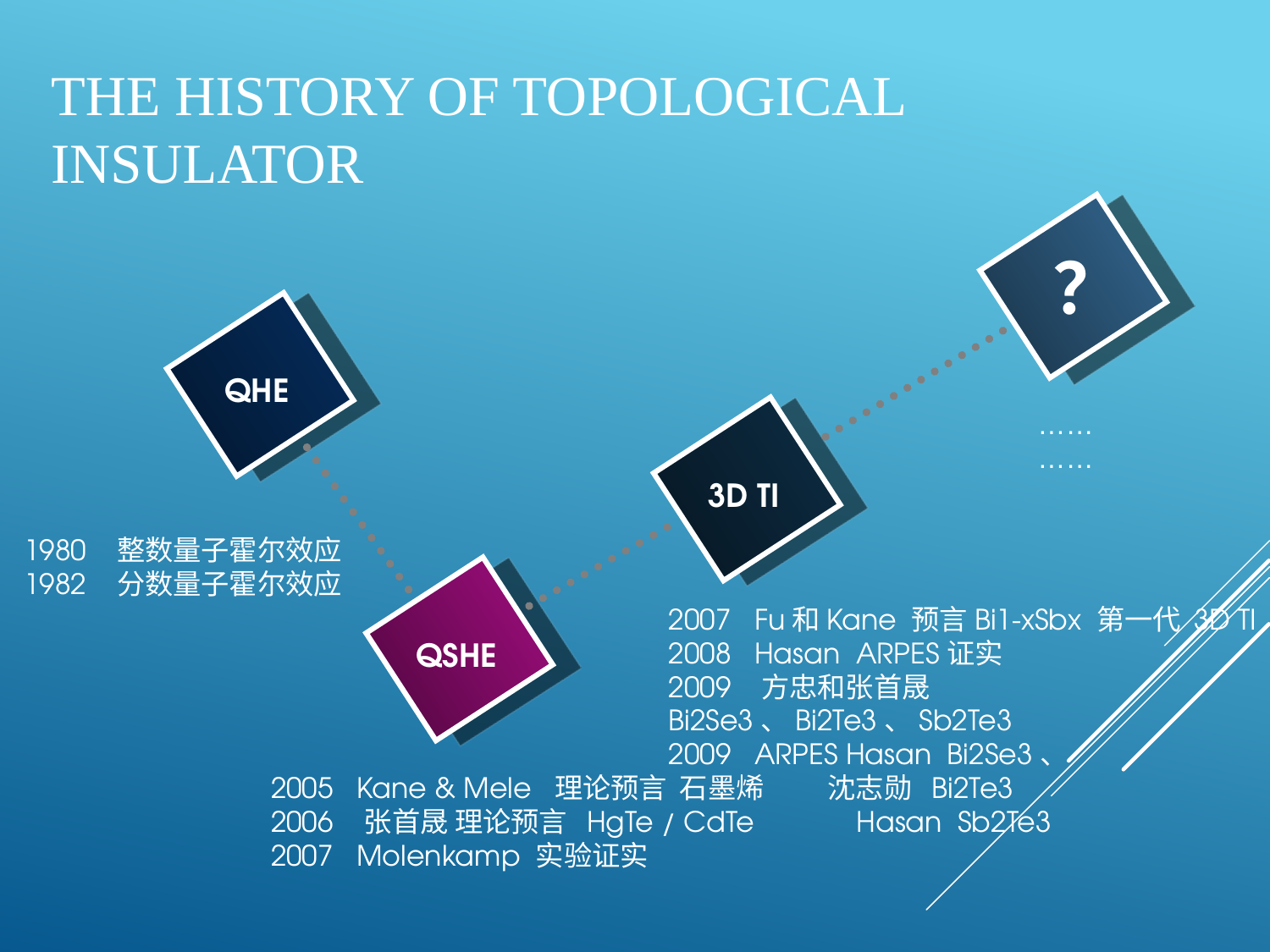

# The History of Topological  Insulator

？

QHE
……
……

3D TI

1980   整数量子霍尔效应
1982   分数量子霍尔效应

2007   Fu和Kane 预言Bi1-xSbx 第一代 3D TI
2008   Hasan  ARPES证实
2009   方忠和张首晟Bi2Se3、Bi2Te3、Sb2Te3
2009   ARPES Hasan  Bi2Se3、
                        沈志勋  Bi2Te3
                        Hasan  Sb2Te3

QSHE
2005   Kane & Mele  理论预言  石墨烯
2006   张首晟 理论预言  HgTe / CdTe
2007   Molenkamp 实验证实